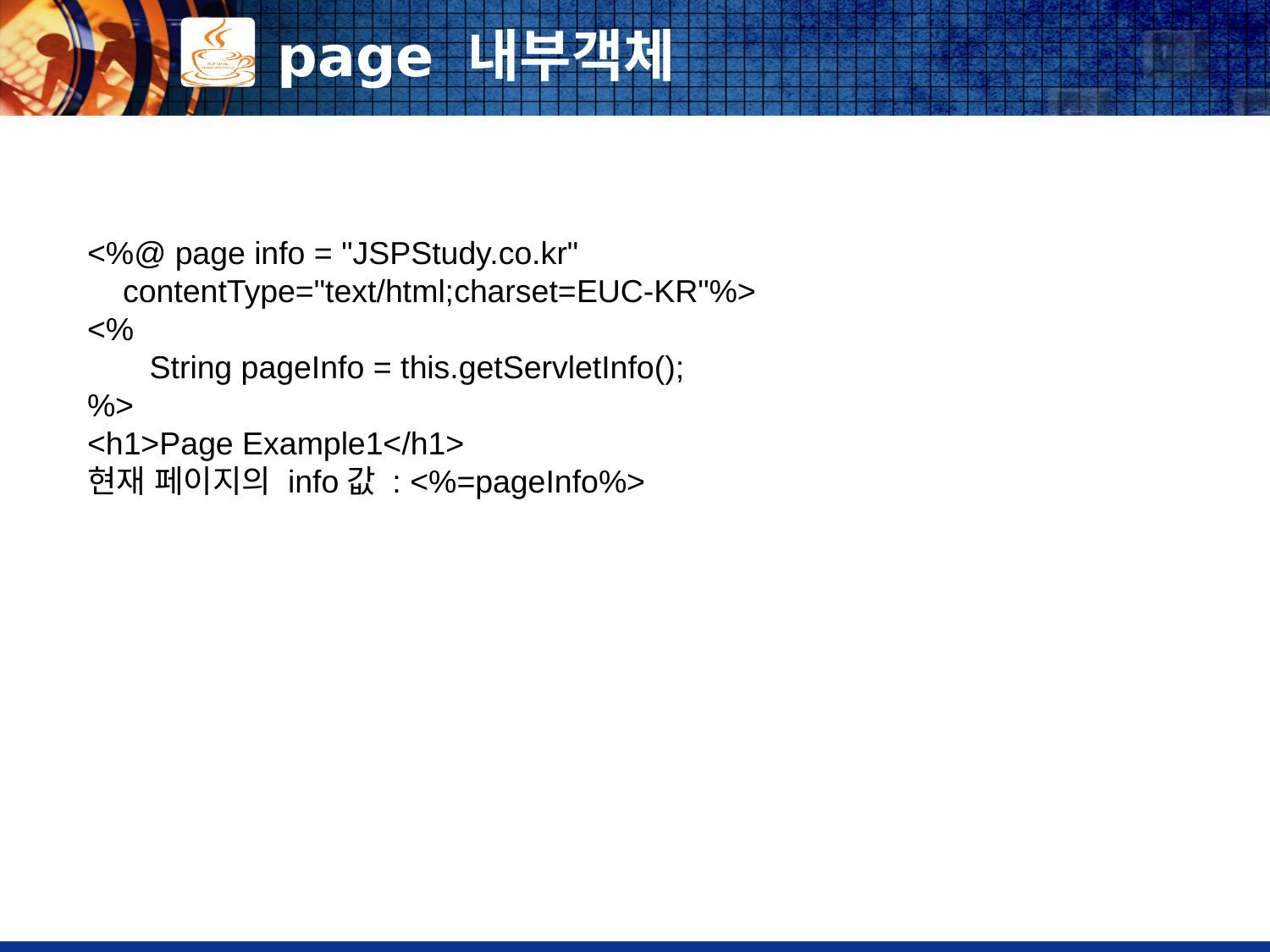

# page 내부객체
<%@ page info = "JSPStudy.co.kr"
    contentType="text/html;charset=EUC-KR"%>
<%
       String pageInfo = this.getServletInfo();
%>
<h1>Page Example1</h1>
현재 페이지의 info값 : <%=pageInfo%>